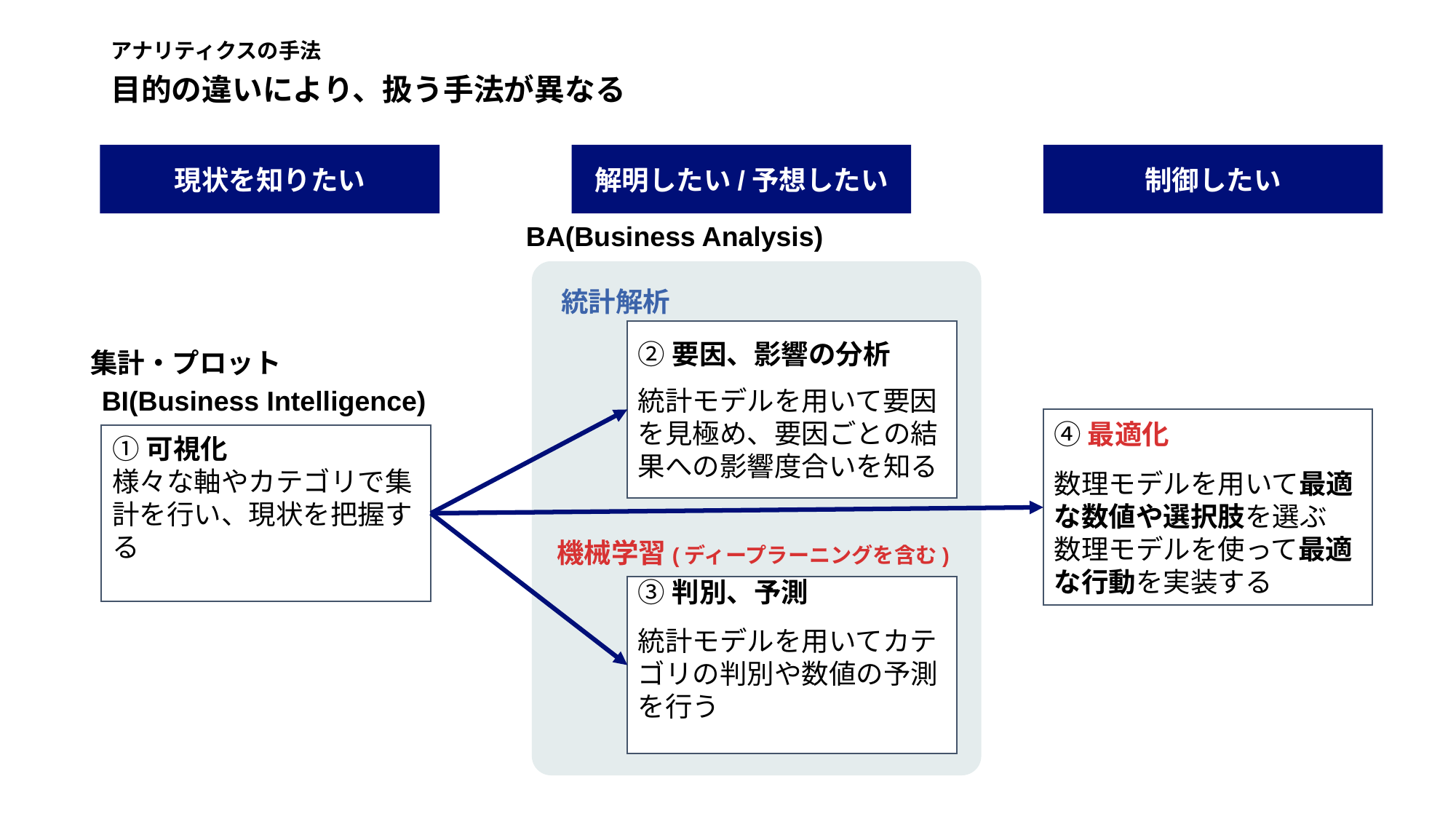

# アナリティクスの手法
目的の違いにより、扱う手法が異なる
現状を知りたい
解明したい/予想したい
制御したい
BA(Business Analysis)

統計解析

②要因、影響の分析

統計モデルを用いて要因を見極め、要因ごとの結果への影響度合いを知る

集計・プロット
BI(Business Intelligence)
④最適化

数理モデルを用いて最適な数値や選択肢を選ぶ
数理モデルを使って最適な行動を実装する
①可視化
様々な軸やカテゴリで集計を行い、現状を把握する

機械学習(ディープラーニングを含む)
③判別、予測

統計モデルを用いてカテゴリの判別や数値の予測を行う